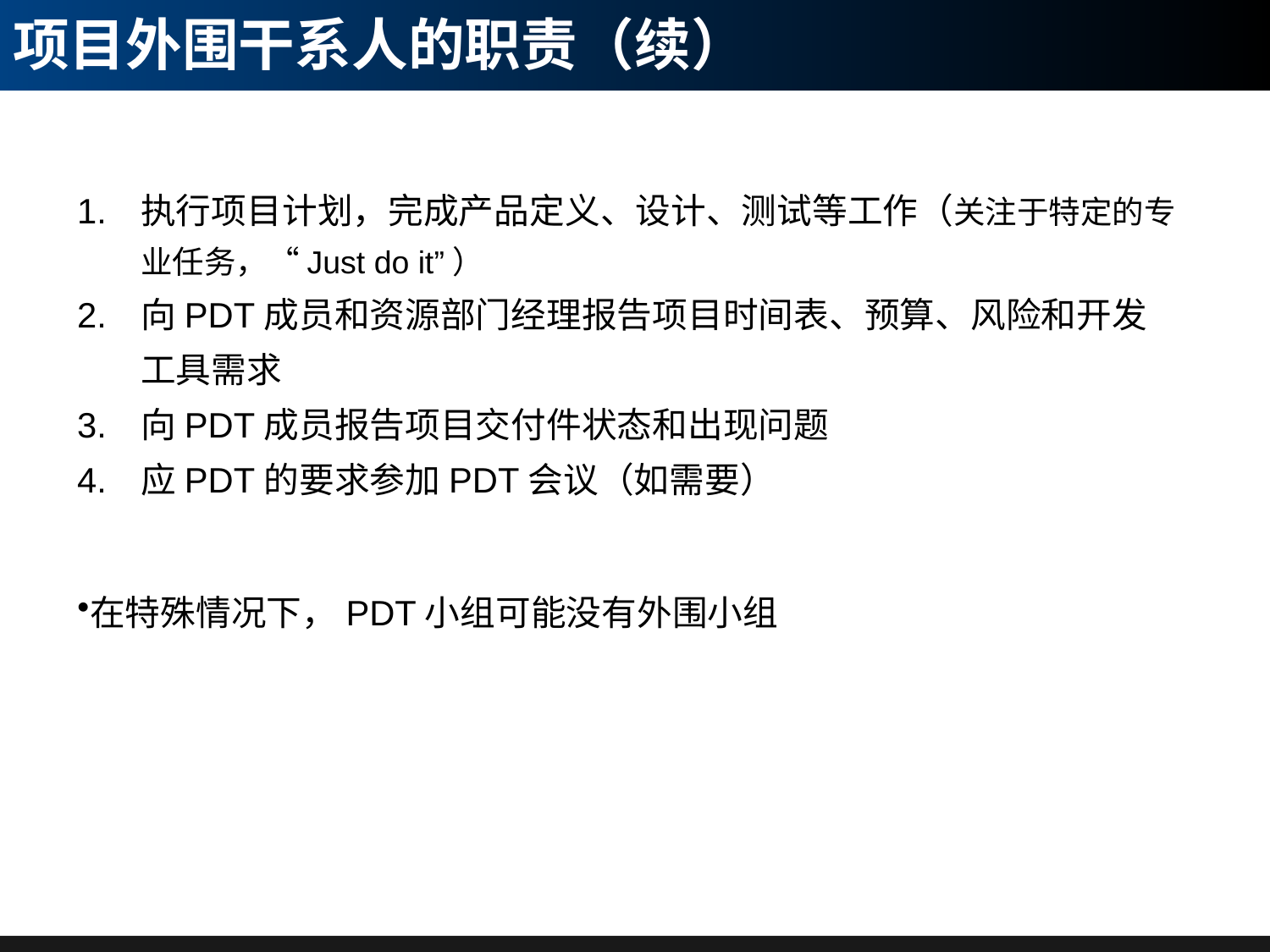

项目外围干系人的职责（续）
执行项目计划，完成产品定义、设计、测试等工作（关注于特定的专业任务，“Just do it”）
向PDT成员和资源部门经理报告项目时间表、预算、风险和开发工具需求
向PDT成员报告项目交付件状态和出现问题
应PDT的要求参加PDT会议（如需要）
在特殊情况下，PDT小组可能没有外围小组